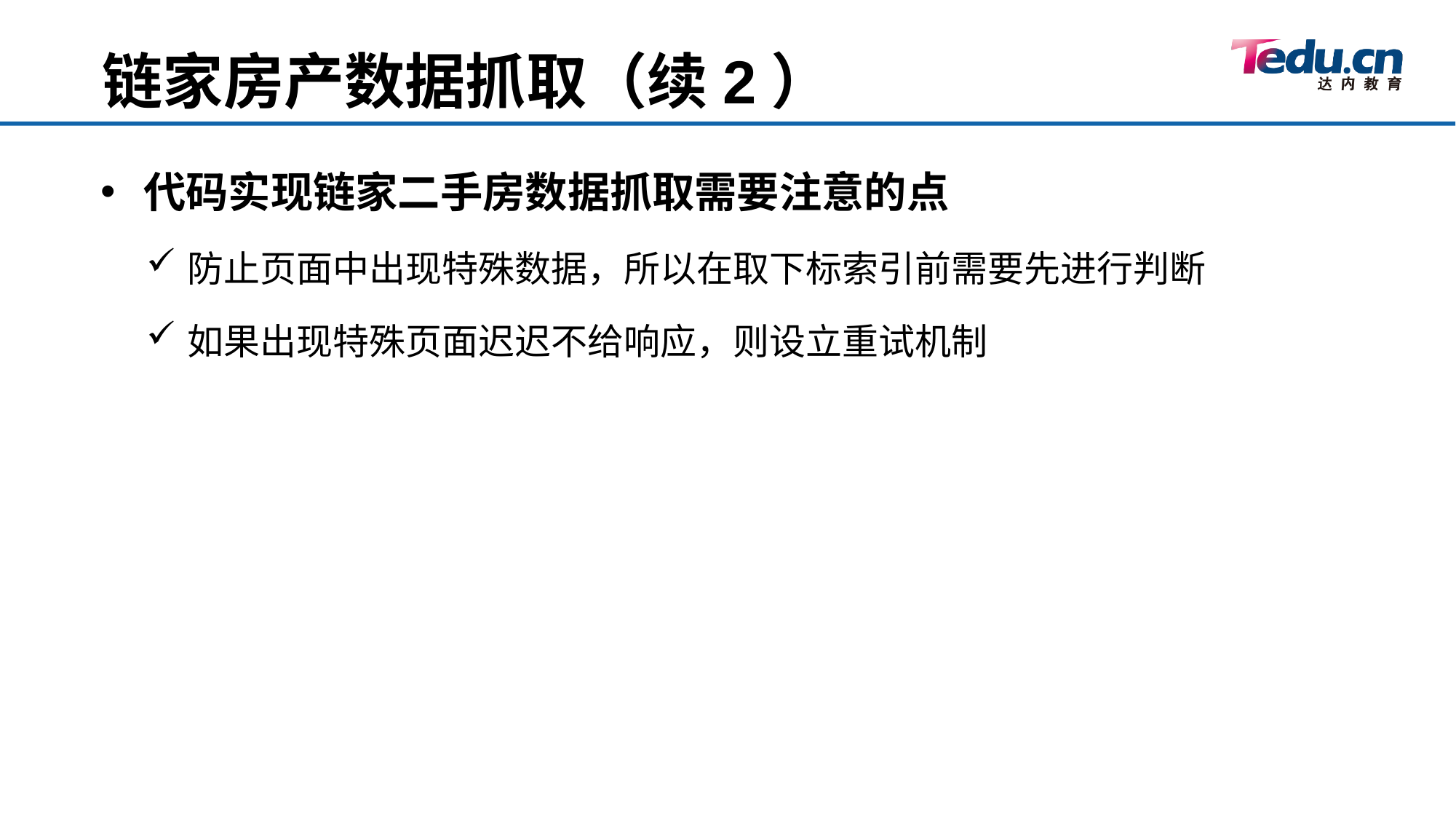

链家房产数据抓取（续2）
代码实现链家二手房数据抓取需要注意的点
防止页面中出现特殊数据，所以在取下标索引前需要先进行判断
如果出现特殊页面迟迟不给响应，则设立重试机制